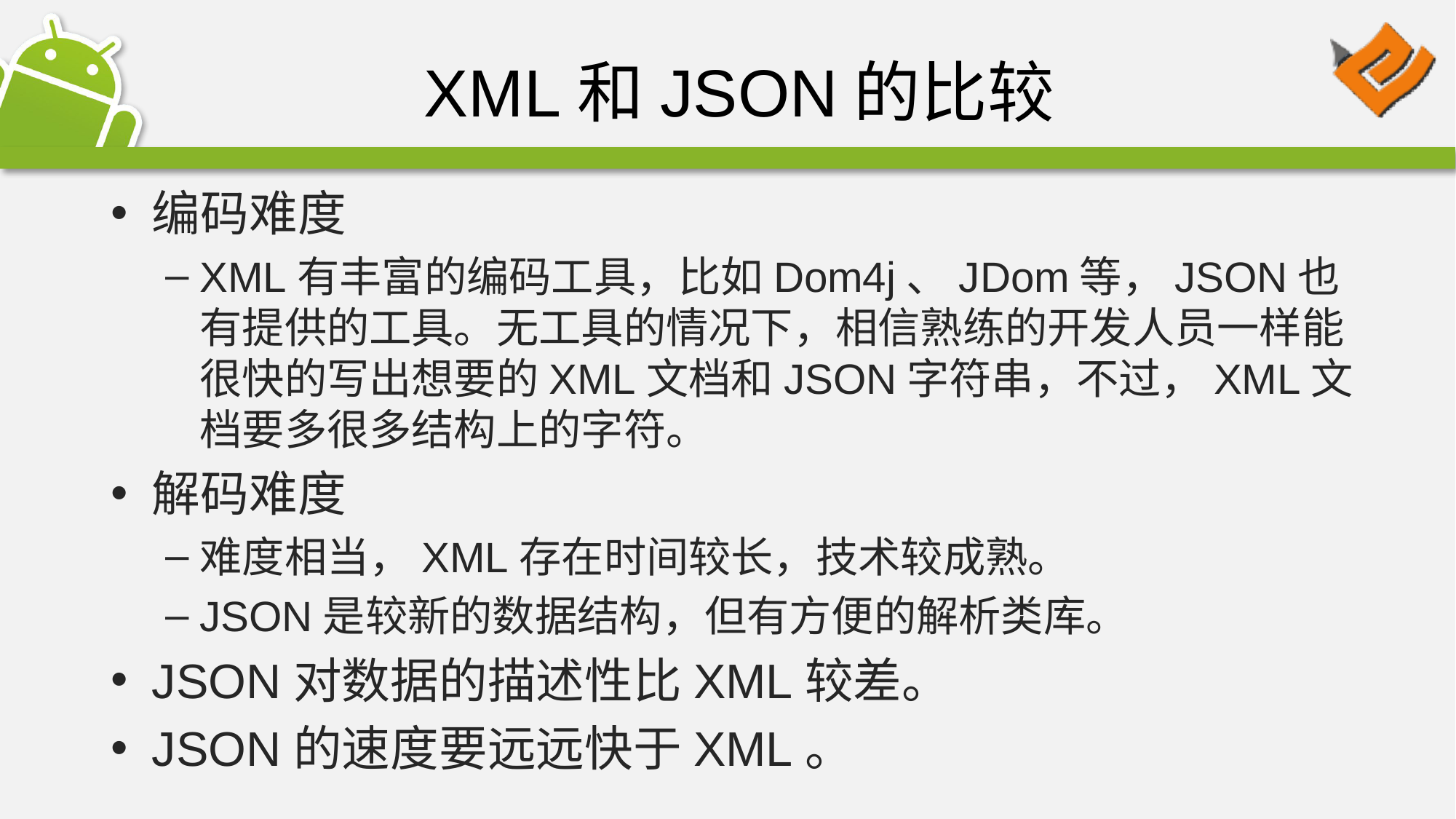

# XML和JSON的比较
编码难度
XML有丰富的编码工具，比如Dom4j、JDom等，JSON也有提供的工具。无工具的情况下，相信熟练的开发人员一样能很快的写出想要的XML文档和JSON字符串，不过，XML文档要多很多结构上的字符。
解码难度
难度相当，XML存在时间较长，技术较成熟。
JSON是较新的数据结构，但有方便的解析类库。
JSON对数据的描述性比XML较差。
JSON的速度要远远快于XML。